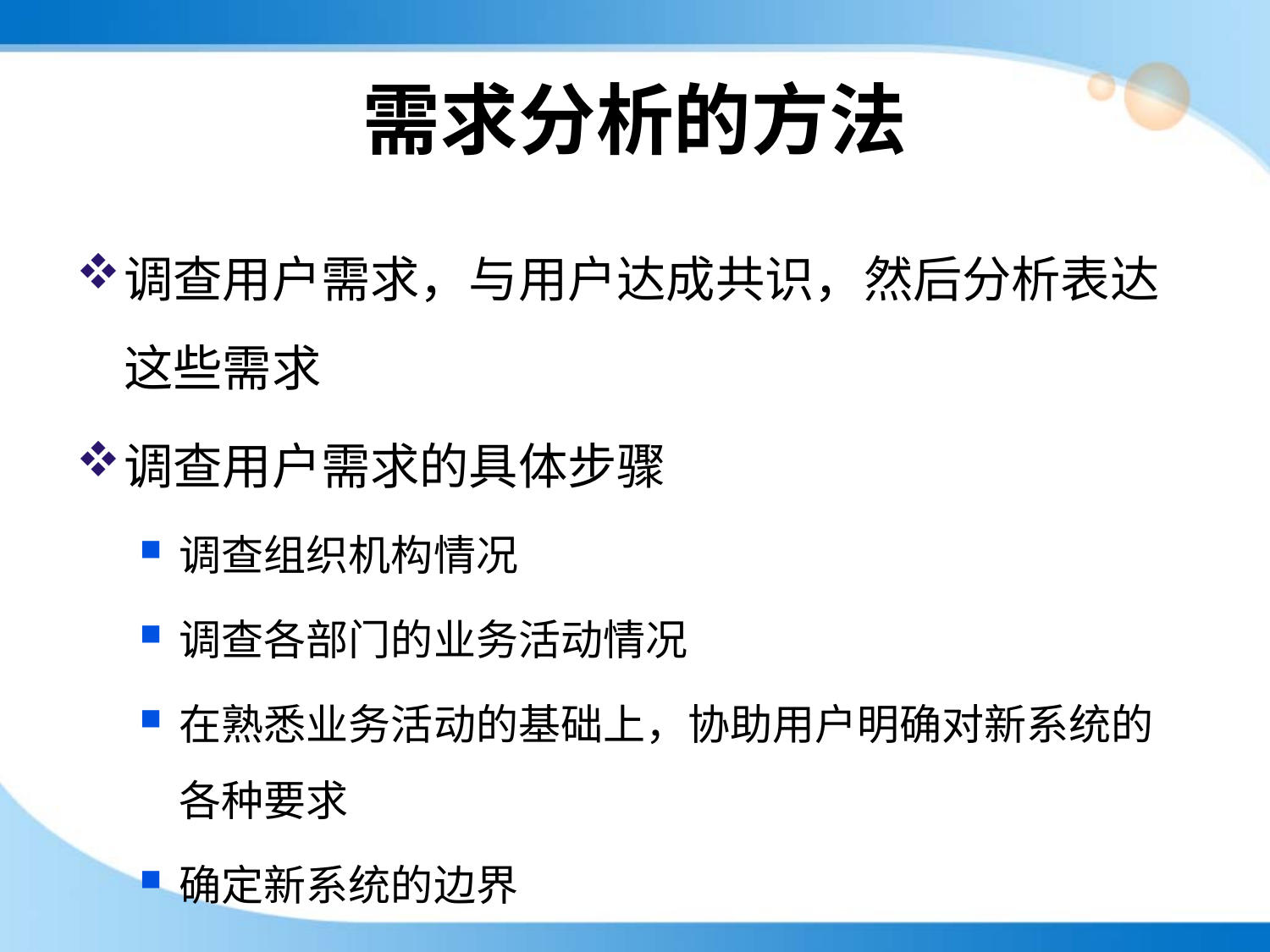

# 需求分析的方法
调查用户需求，与用户达成共识，然后分析表达这些需求
调查用户需求的具体步骤
调查组织机构情况
调查各部门的业务活动情况
在熟悉业务活动的基础上，协助用户明确对新系统的各种要求
确定新系统的边界